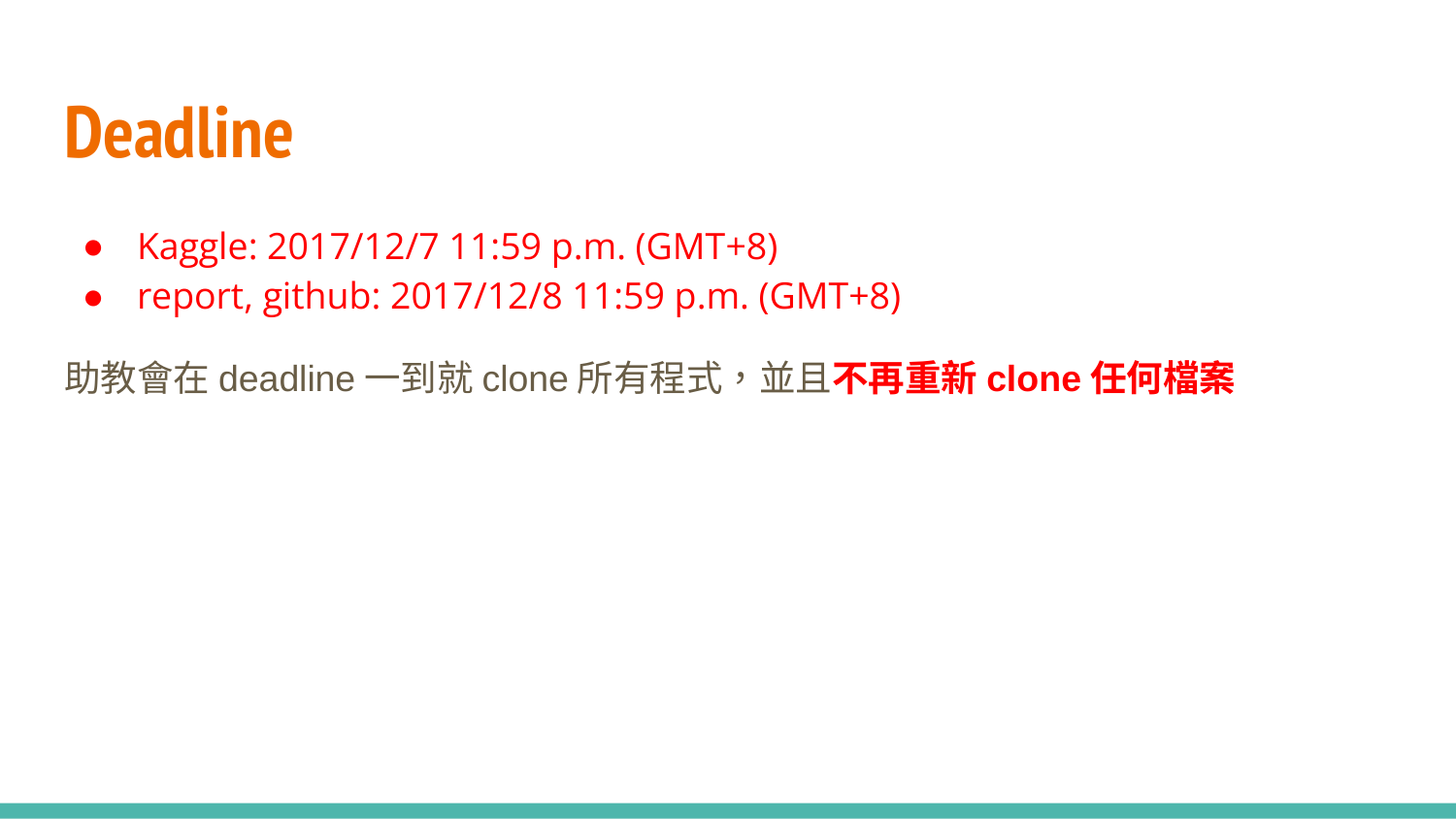

# Deadline
Kaggle: 2017/12/7 11:59 p.m. (GMT+8)
report, github: 2017/12/8 11:59 p.m. (GMT+8)
助教會在deadline一到就clone所有程式，並且不再重新clone任何檔案